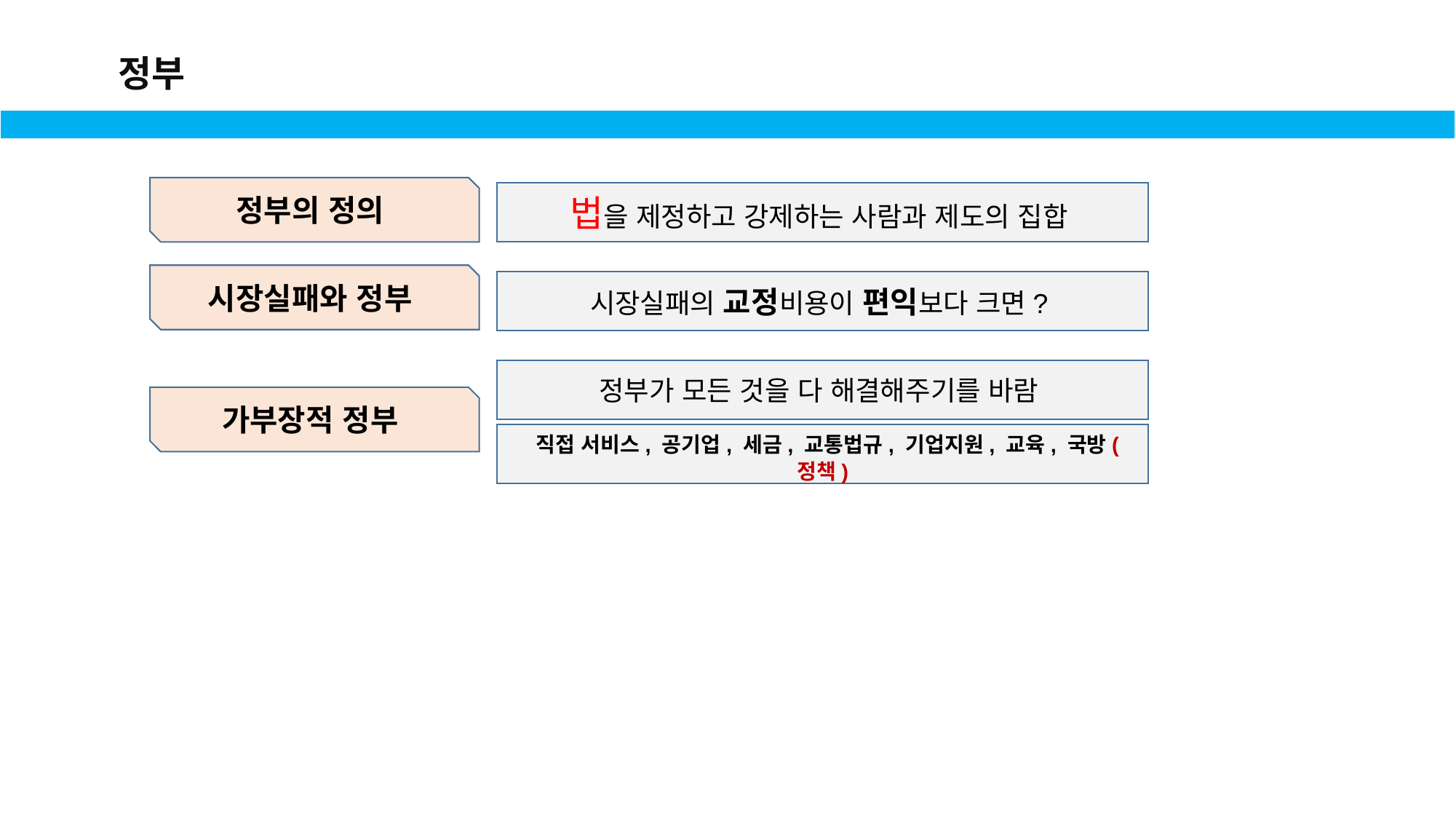

정부

정부의 정의
법을 제정하고 강제하는 사람과 제도의 집합
시장실패와 정부
시장실패의 교정비용이 편익보다 크면?
정부가 모든 것을 다 해결해주기를 바람
가부장적 정부
 직접 서비스, 공기업, 세금, 교통법규, 기업지원, 교육, 국방(정책)